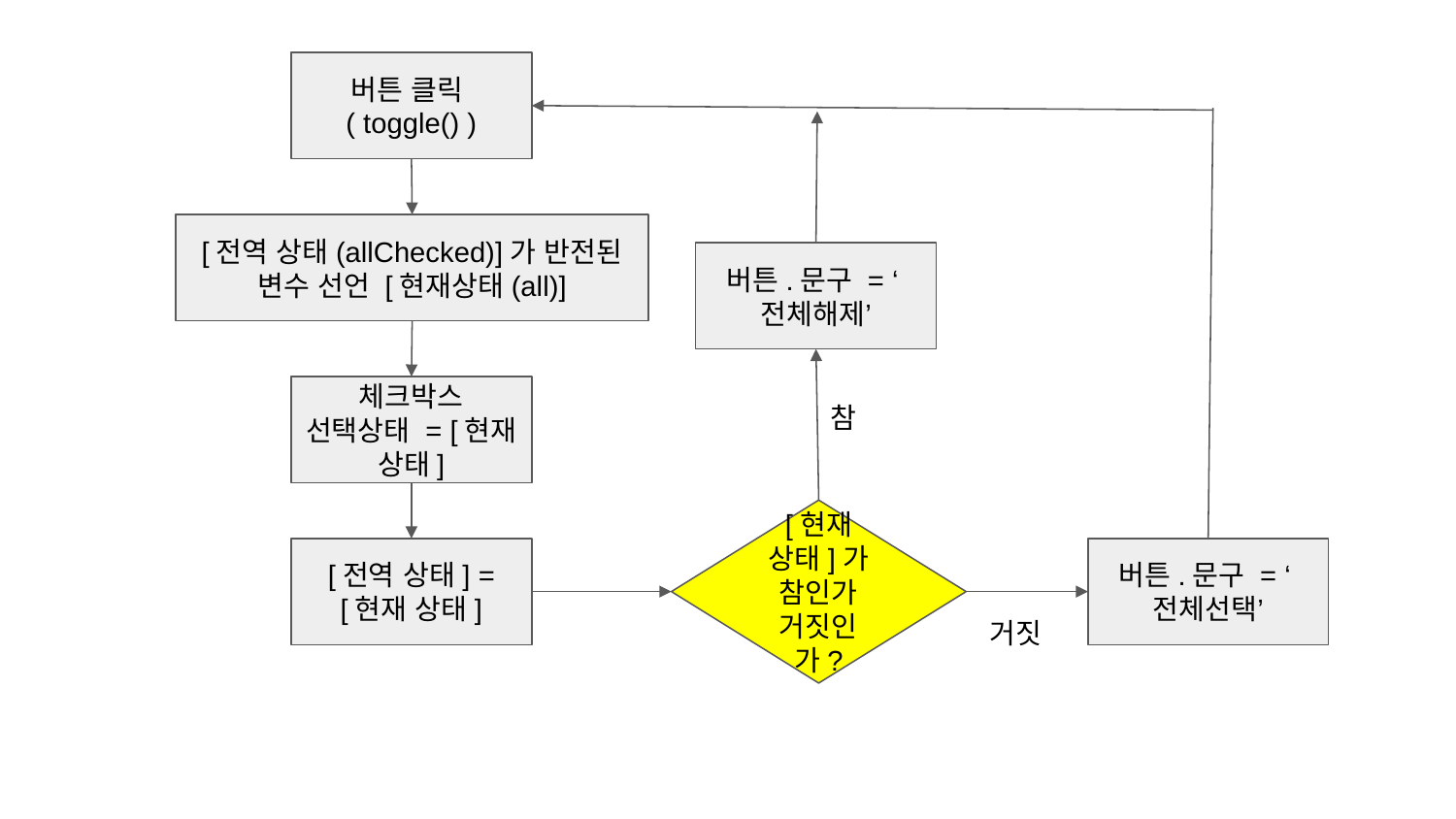

버튼 클릭
( toggle() )
[전역 상태(allChecked)]가 반전된 변수 선언 [현재상태(all)]
버튼.문구 = ‘전체해제’
체크박스 선택상태 = [현재 상태]
참
[현재 상태]가 참인가 거짓인가?
[전역 상태] = [현재 상태]
버튼.문구 = ‘전체선택’
거짓